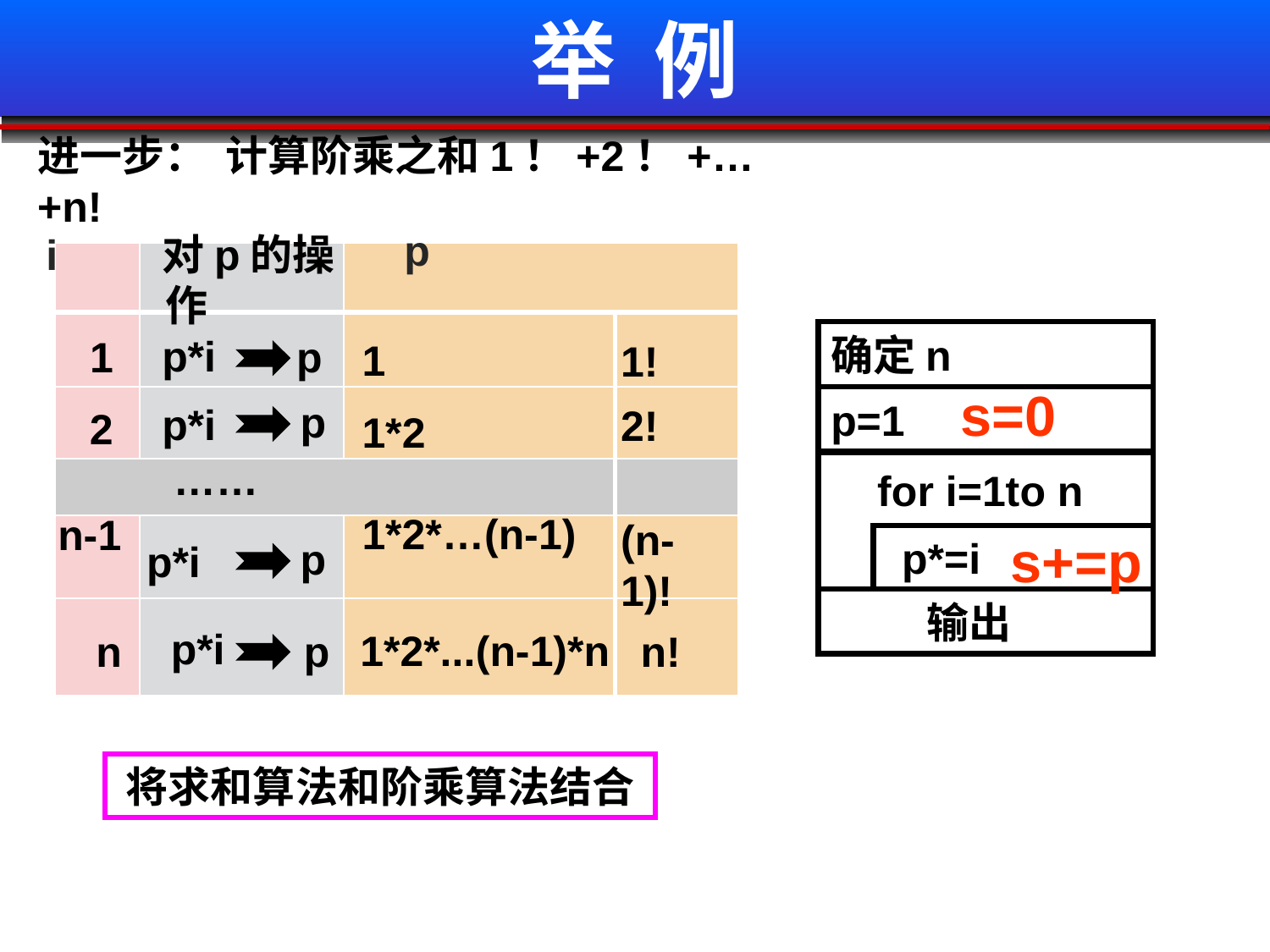

# 举  例

进一步：  计算阶乘之和1！+2！+…+n!
|  |  |  |
| --- | --- | --- |
|  |  |  |
|  |  |  |
|  |  |  |
|  |  |  |
|  |  |  |
p
i
对p的操作
确定n
p*i
1
 p
1
1!

s=0
p=1
 p
p*i
2!
2
1*2

……

for i=1to n
s+=p

p*=i
1*2*…(n-1)
n-1
 p
p*i
(n-1)!

         输出
p*i
1*2*...(n-1)*n
n!
n
 p

将求和算法和阶乘算法结合